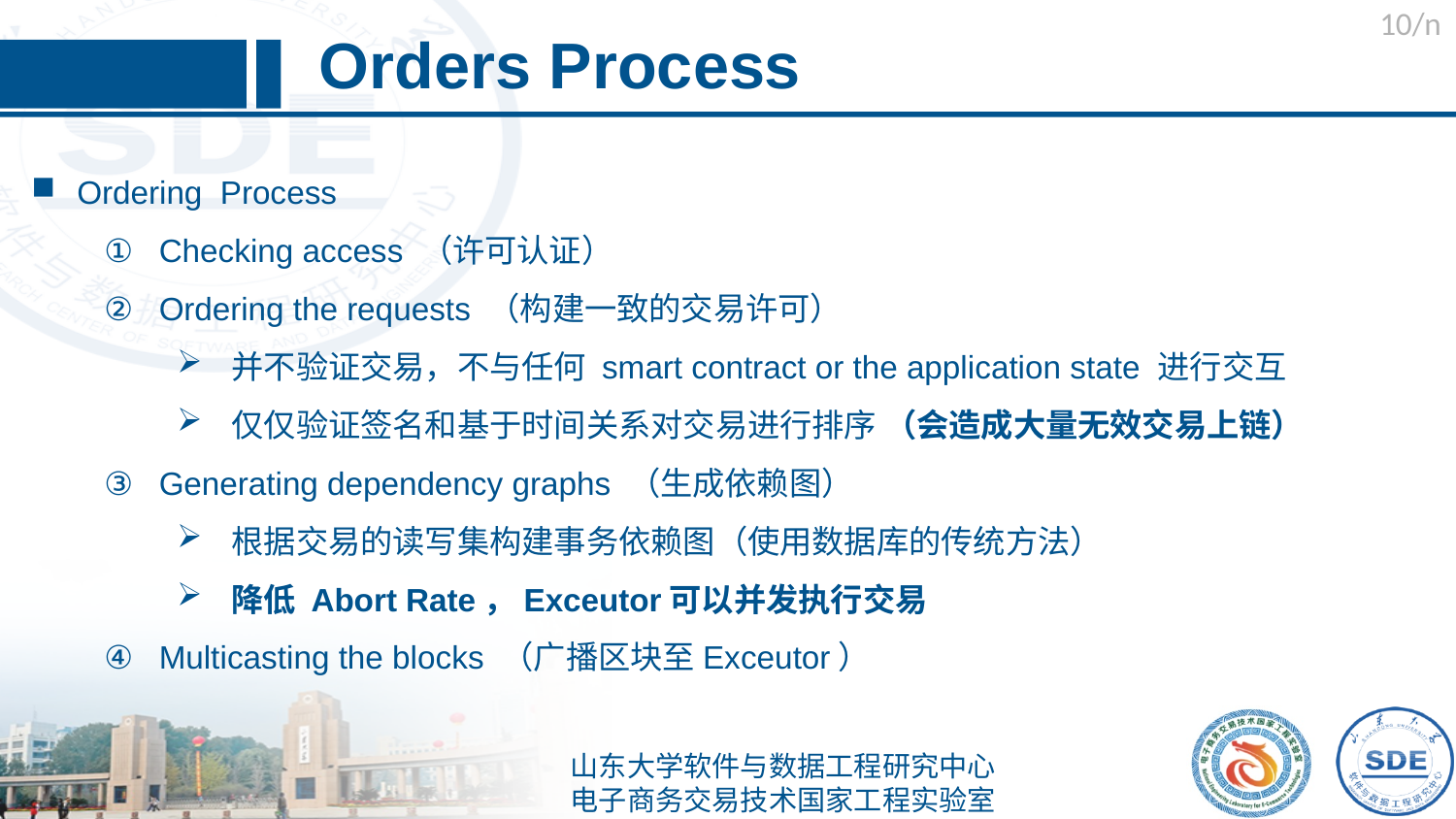

10/n
Orders Process
Ordering  Process
Checking access （许可认证）
Ordering the requests （构建一致的交易许可）
并不验证交易，不与任何 smart contract or the application state 进行交互
仅仅验证签名和基于时间关系对交易进行排序 （会造成大量无效交易上链）
Generating dependency graphs （生成依赖图）
根据交易的读写集构建事务依赖图（使用数据库的传统方法）
降低 Abort Rate，Exceutor可以并发执行交易
Multicasting the blocks （广播区块至Exceutor）